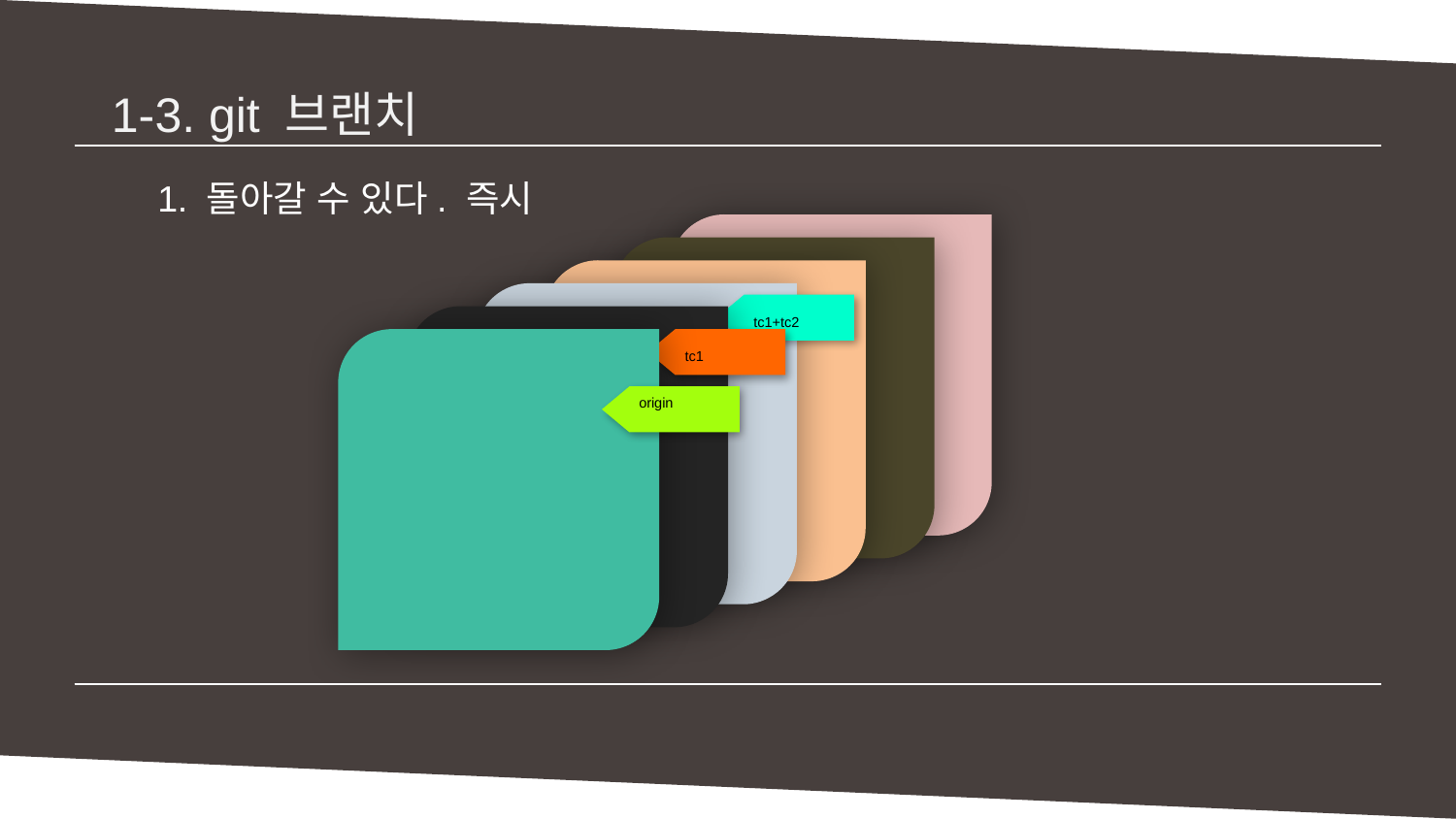

1-3. git 브랜치
1. 돌아갈 수 있다. 즉시

tc1+tc2

tc1

origin